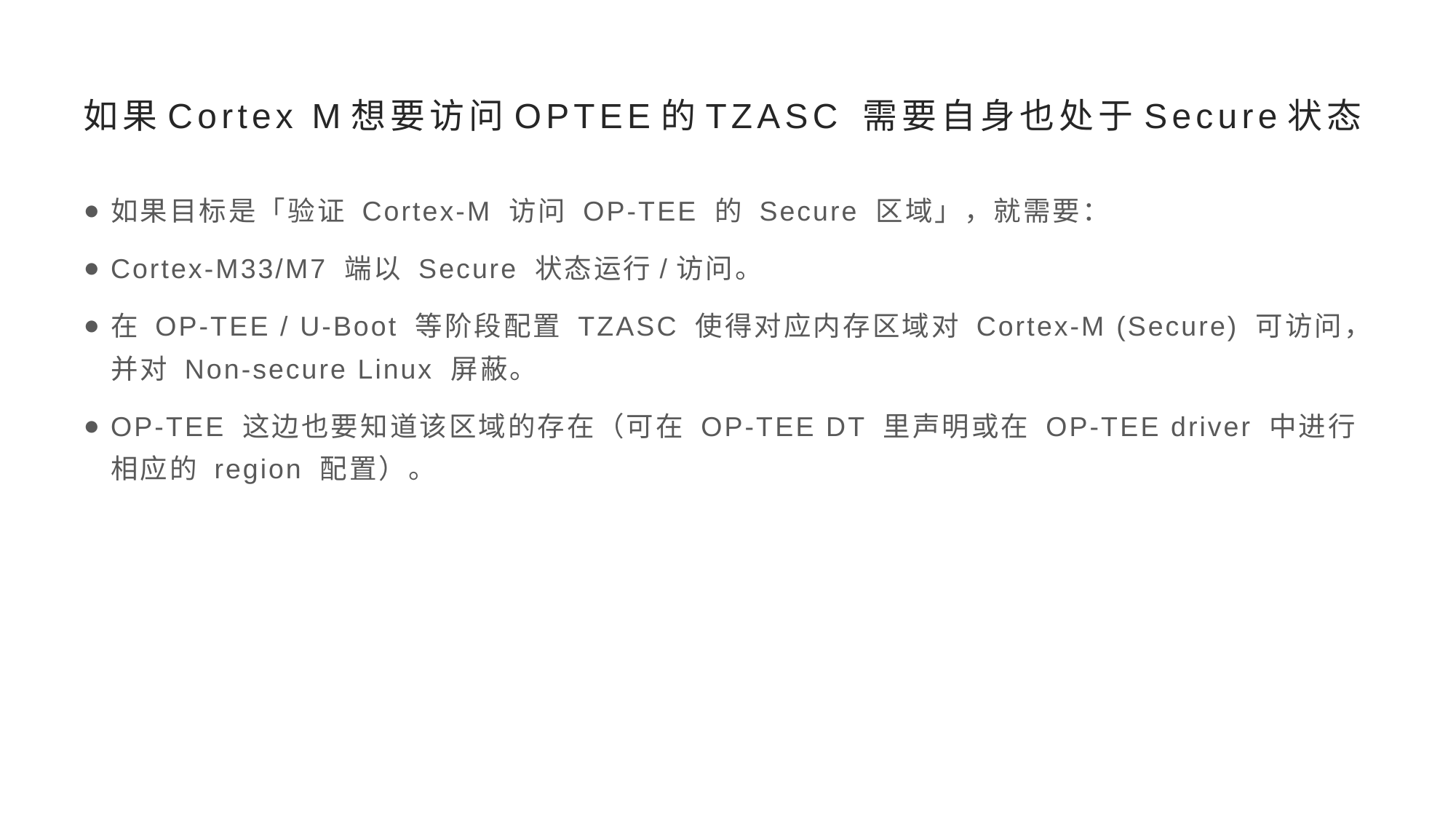

# 如果Cortex M想要访问OPTEE的TZASC 需要自身也处于Secure状态
如果目标是「验证 Cortex-M 访问 OP-TEE 的 Secure 区域」，就需要：
Cortex-M33/M7 端以 Secure 状态运行/访问。
在 OP-TEE / U-Boot 等阶段配置 TZASC 使得对应内存区域对 Cortex-M (Secure) 可访问，并对 Non-secure Linux 屏蔽。
OP-TEE 这边也要知道该区域的存在（可在 OP-TEE DT 里声明或在 OP-TEE driver 中进行相应的 region 配置）。